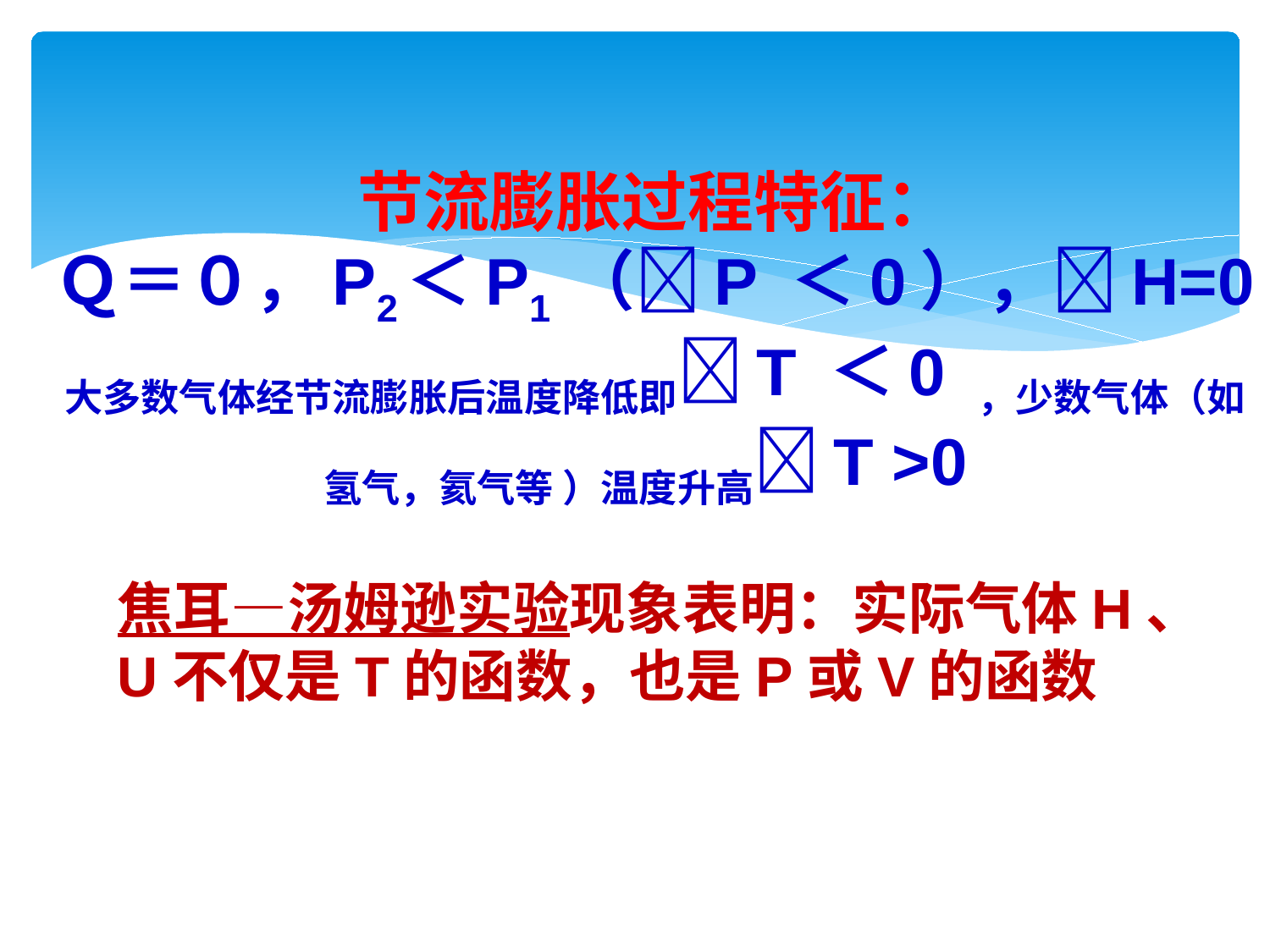

# 节流膨胀过程特征： Ｑ＝０，P2＜P1 （ΔP ＜0），ΔH=0 大多数气体经节流膨胀后温度降低即ΔT ＜0 ，少数气体（如氢气，氦气等 ）温度升高ΔT >0
焦耳—汤姆逊实验现象表明：实际气体H、U不仅是T的函数，也是P或V的函数